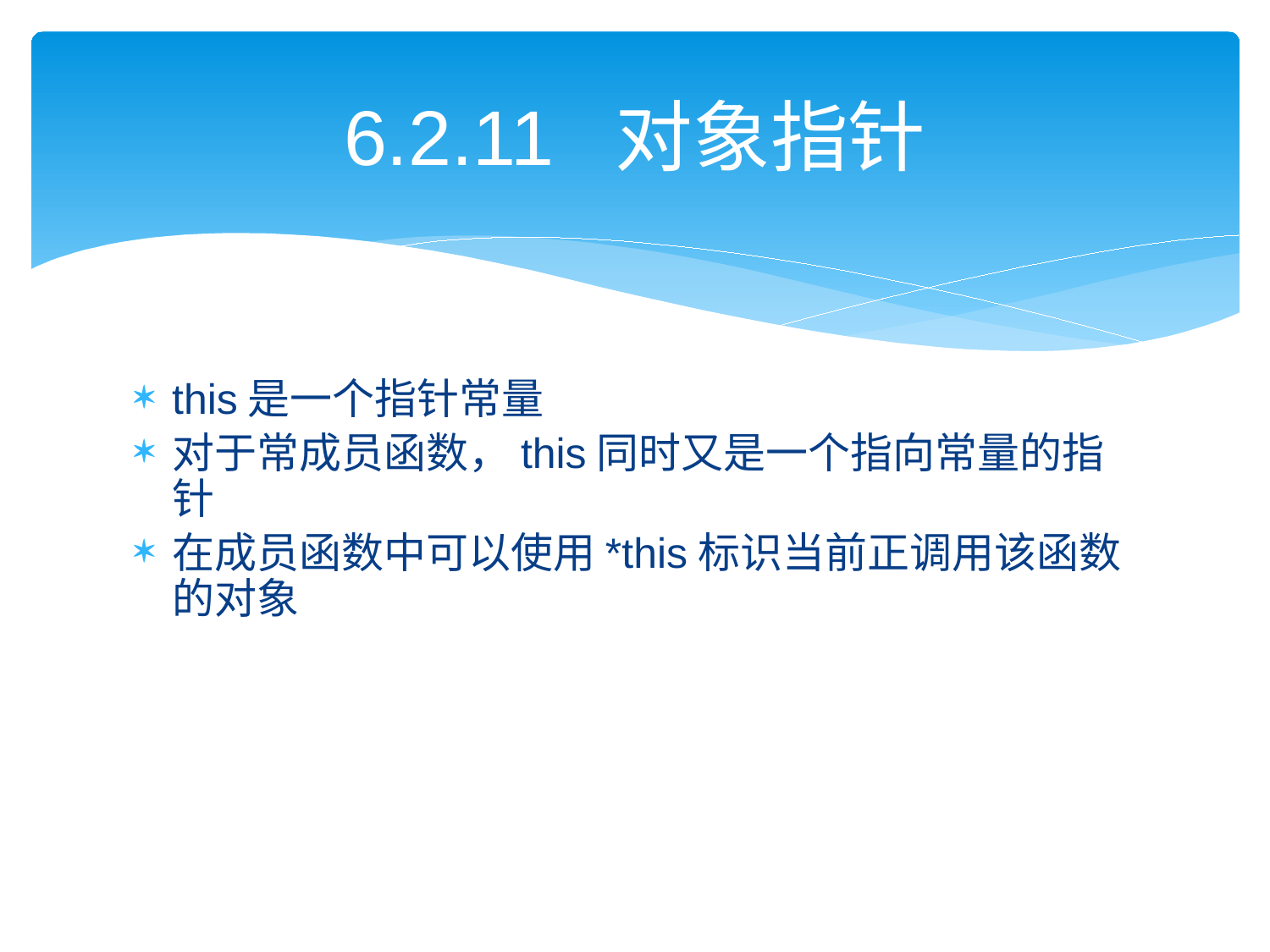

# 6.2.11  对象指针
this是一个指针常量
对于常成员函数，this同时又是一个指向常量的指针
在成员函数中可以使用*this标识当前正调用该函数的对象